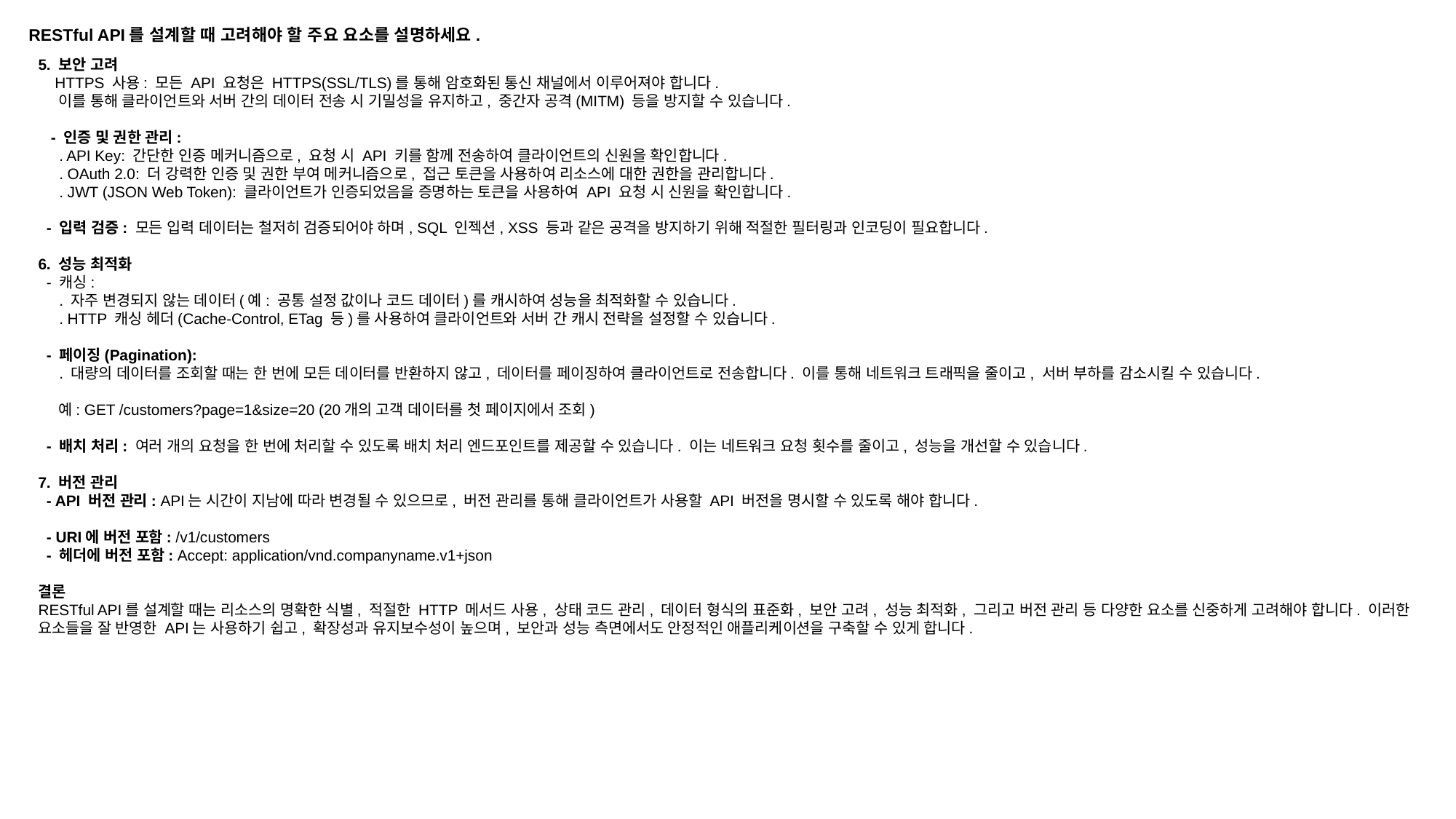

RESTful API를 설계할 때 고려해야 할 주요 요소를 설명하세요.
5. 보안 고려
    HTTPS 사용: 모든 API 요청은 HTTPS(SSL/TLS)를 통해 암호화된 통신 채널에서 이루어져야 합니다.
    이를 통해 클라이언트와 서버 간의 데이터 전송 시 기밀성을 유지하고, 중간자 공격(MITM) 등을 방지할 수 있습니다.

   - 인증 및 권한 관리:
     . API Key: 간단한 인증 메커니즘으로, 요청 시 API 키를 함께 전송하여 클라이언트의 신원을 확인합니다.
     . OAuth 2.0: 더 강력한 인증 및 권한 부여 메커니즘으로, 접근 토큰을 사용하여 리소스에 대한 권한을 관리합니다.
     . JWT (JSON Web Token): 클라이언트가 인증되었음을 증명하는 토큰을 사용하여 API 요청 시 신원을 확인합니다.

  - 입력 검증: 모든 입력 데이터는 철저히 검증되어야 하며, SQL 인젝션, XSS 등과 같은 공격을 방지하기 위해 적절한 필터링과 인코딩이 필요합니다.

6. 성능 최적화
  - 캐싱:
     . 자주 변경되지 않는 데이터(예: 공통 설정 값이나 코드 데이터)를 캐시하여 성능을 최적화할 수 있습니다.
     . HTTP 캐싱 헤더(Cache-Control, ETag 등)를 사용하여 클라이언트와 서버 간 캐시 전략을 설정할 수 있습니다.

  - 페이징(Pagination):
     . 대량의 데이터를 조회할 때는 한 번에 모든 데이터를 반환하지 않고, 데이터를 페이징하여 클라이언트로 전송합니다. 이를 통해 네트워크 트래픽을 줄이고, 서버 부하를 감소시킬 수 있습니다.

    예: GET /customers?page=1&size=20 (20개의 고객 데이터를 첫 페이지에서 조회)

  - 배치 처리: 여러 개의 요청을 한 번에 처리할 수 있도록 배치 처리 엔드포인트를 제공할 수 있습니다. 이는 네트워크 요청 횟수를 줄이고, 성능을 개선할 수 있습니다.

7. 버전 관리
  - API 버전 관리: API는 시간이 지남에 따라 변경될 수 있으므로, 버전 관리를 통해 클라이언트가 사용할 API 버전을 명시할 수 있도록 해야 합니다.

  - URI에 버전 포함: /v1/customers
  - 헤더에 버전 포함: Accept: application/vnd.companyname.v1+json

결론
RESTful API를 설계할 때는 리소스의 명확한 식별, 적절한 HTTP 메서드 사용, 상태 코드 관리, 데이터 형식의 표준화, 보안 고려, 성능 최적화, 그리고 버전 관리 등 다양한 요소를 신중하게 고려해야 합니다. 이러한 요소들을 잘 반영한 API는 사용하기 쉽고, 확장성과 유지보수성이 높으며, 보안과 성능 측면에서도 안정적인 애플리케이션을 구축할 수 있게 합니다.